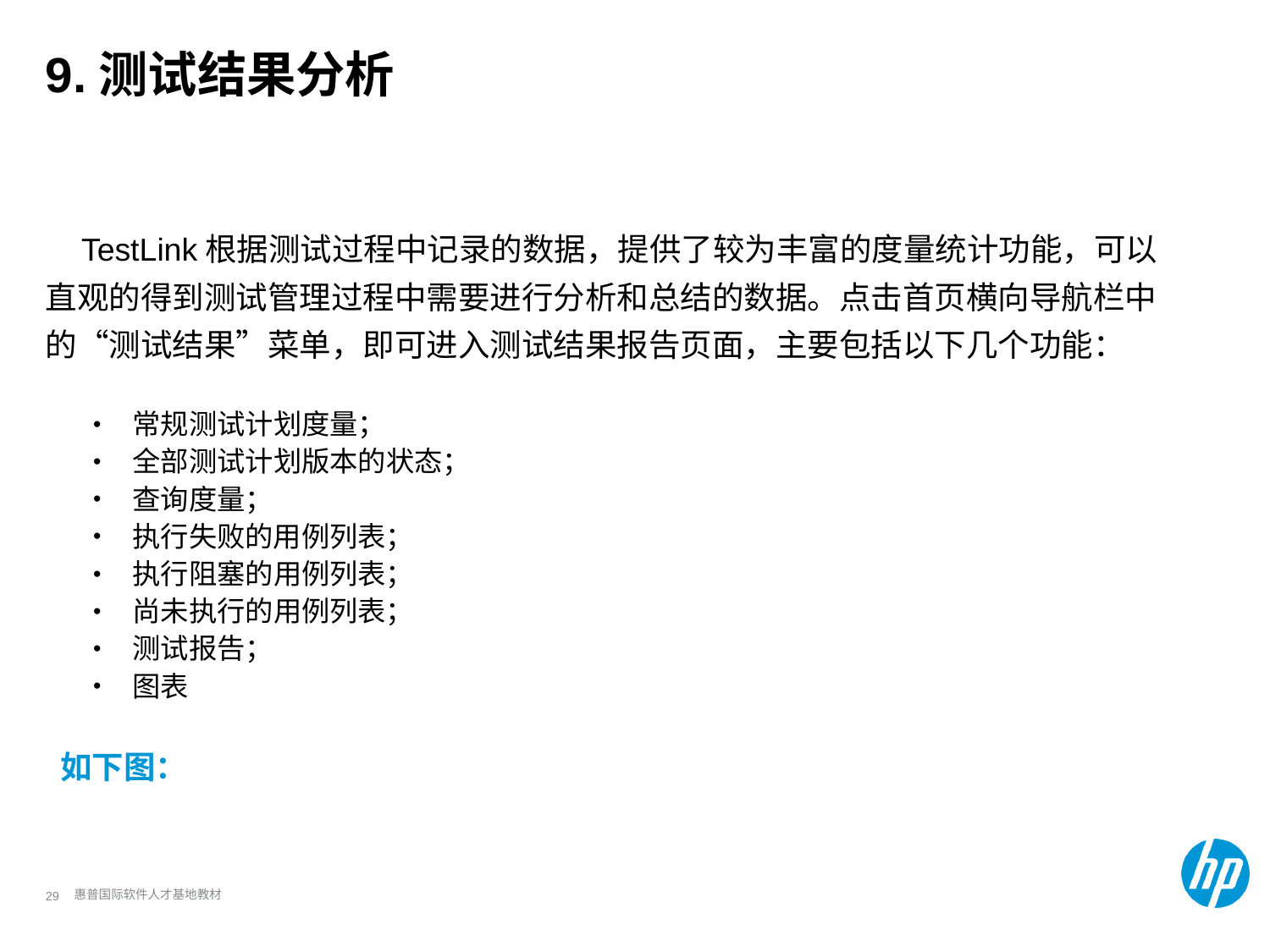

# 9.测试结果分析
    TestLink根据测试过程中记录的数据，提供了较为丰富的度量统计功能，可以直观的得到测试管理过程中需要进行分析和总结的数据。点击首页横向导航栏中的“测试结果”菜单，即可进入测试结果报告页面，主要包括以下几个功能：

常规测试计划度量；
全部测试计划版本的状态；
查询度量；
执行失败的用例列表；
执行阻塞的用例列表；
尚未执行的用例列表；
测试报告；
图表

 如下图：